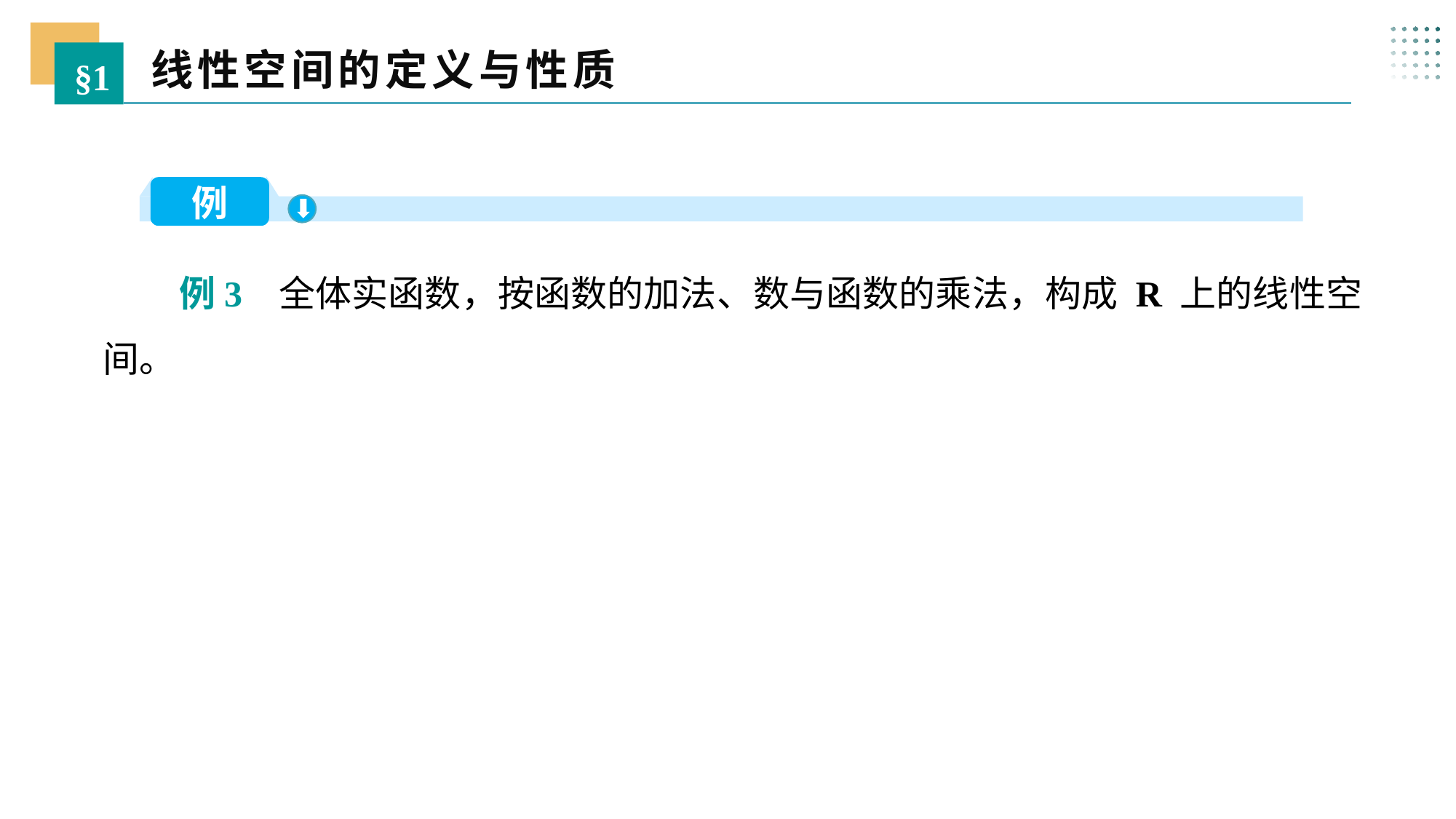

线性空间的定义与性质
§1

例

        例3   全体实函数，按函数的加法、数与函数的乘法，构成 R 上的线性空间。